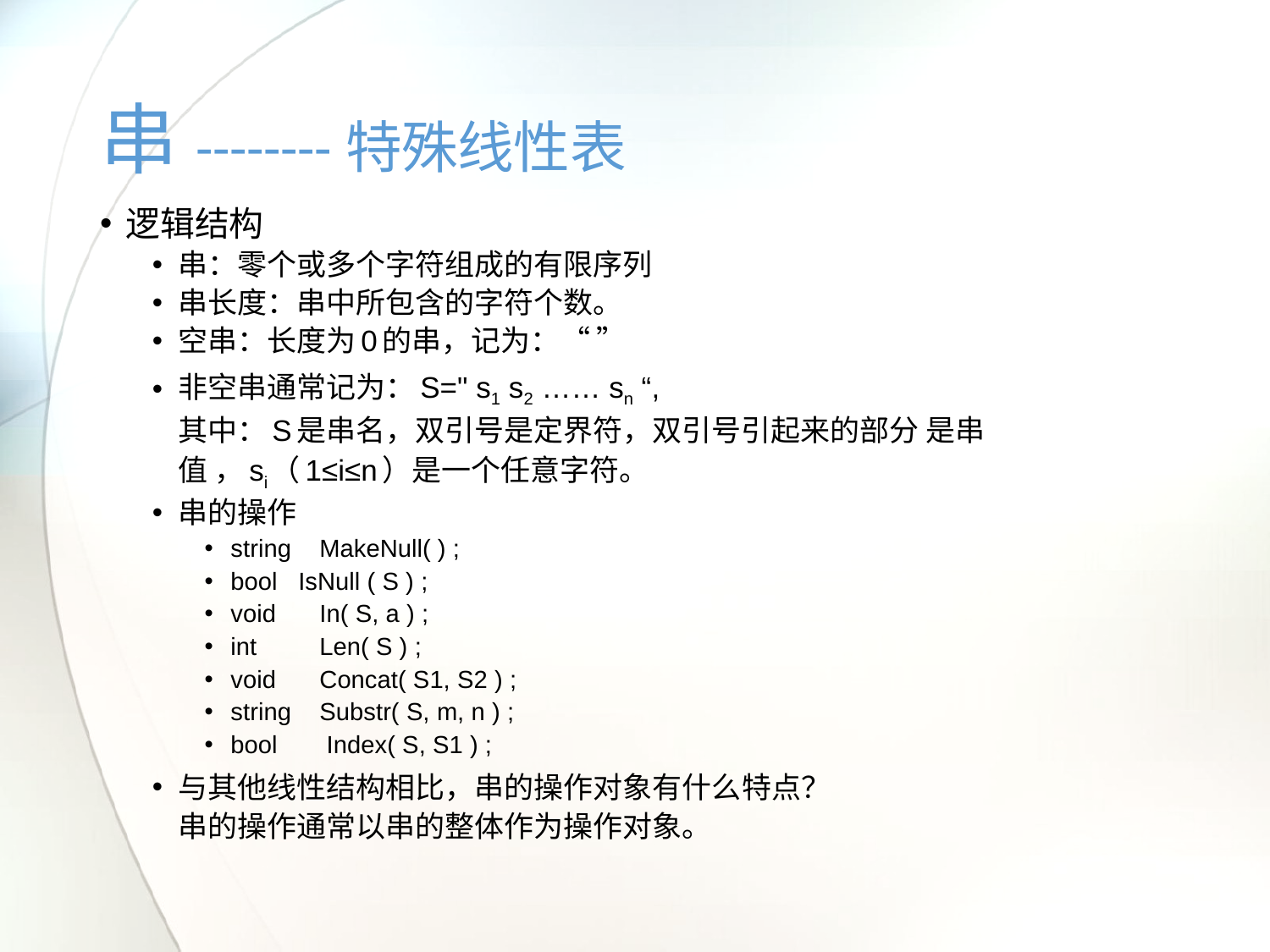

# 串--------特殊线性表
逻辑结构
串：零个或多个字符组成的有限序列
串长度：串中所包含的字符个数。
空串：长度为0的串，记为：“ ”
非空串通常记为：S=" s1 s2 …… sn “,
其中：S是串名，双引号是定界符，双引号引起来的部分 是串值 ，si（1≤i≤n）是一个任意字符。
串的操作
string	MakeNull( ) ;
bool   IsNull ( S ) ;
void	In( S, a ) ;
int	Len( S ) ;
void	Concat( S1, S2 ) ;
string	Substr( S, m, n ) ;
bool	 Index( S, S1 ) ;
与其他线性结构相比，串的操作对象有什么特点？
串的操作通常以串的整体作为操作对象。